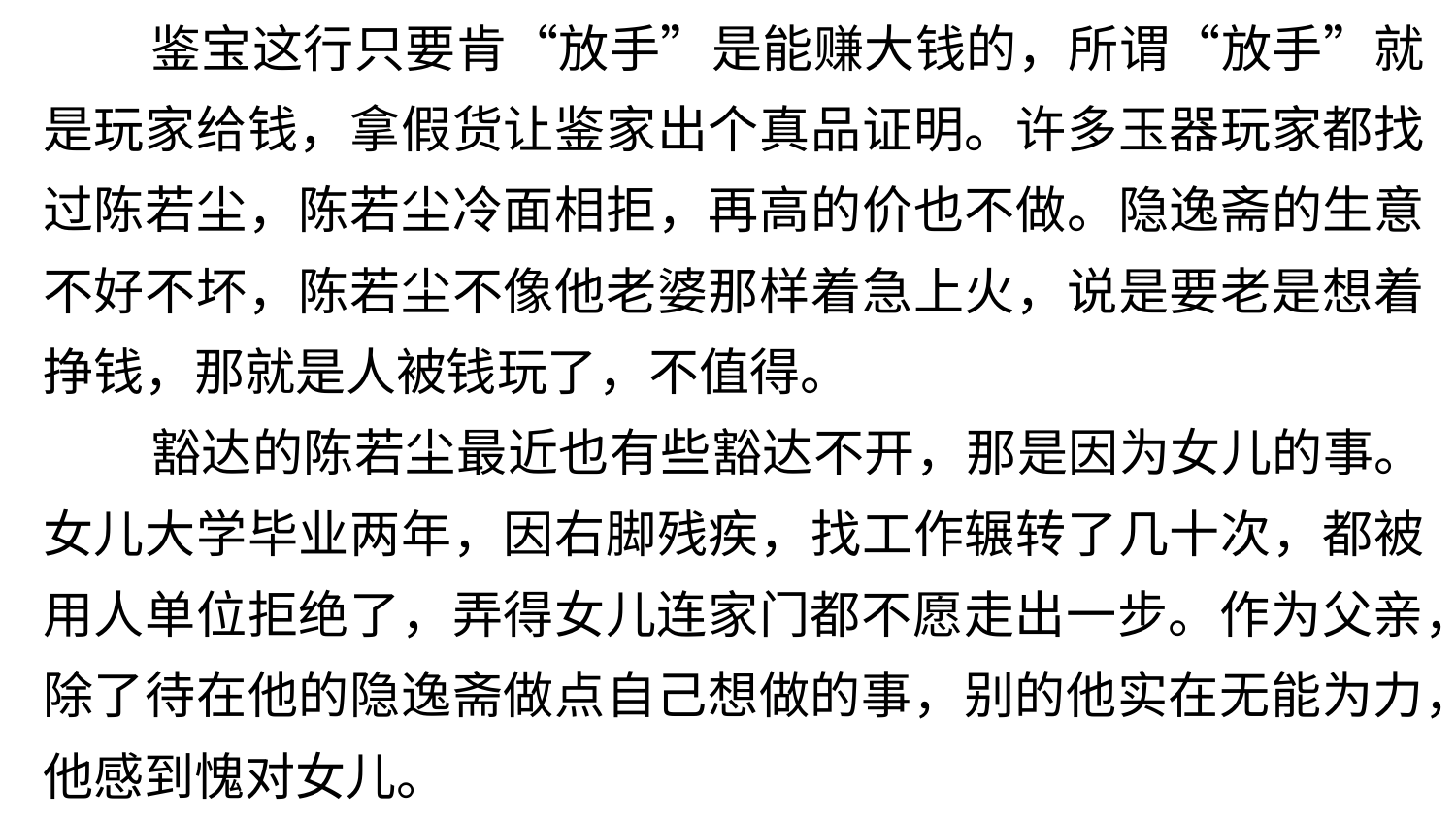

鉴宝这行只要肯“放手”是能赚大钱的，所谓“放手”就是玩家给钱，拿假货让鉴家出个真品证明。许多玉器玩家都找过陈若尘，陈若尘冷面相拒，再高的价也不做。隐逸斋的生意不好不坏，陈若尘不像他老婆那样着急上火，说是要老是想着挣钱，那就是人被钱玩了，不值得。
        豁达的陈若尘最近也有些豁达不开，那是因为女儿的事。女儿大学毕业两年，因右脚残疾，找工作辗转了几十次，都被用人单位拒绝了，弄得女儿连家门都不愿走出一步。作为父亲，除了待在他的隐逸斋做点自己想做的事，别的他实在无能为力，他感到愧对女儿。